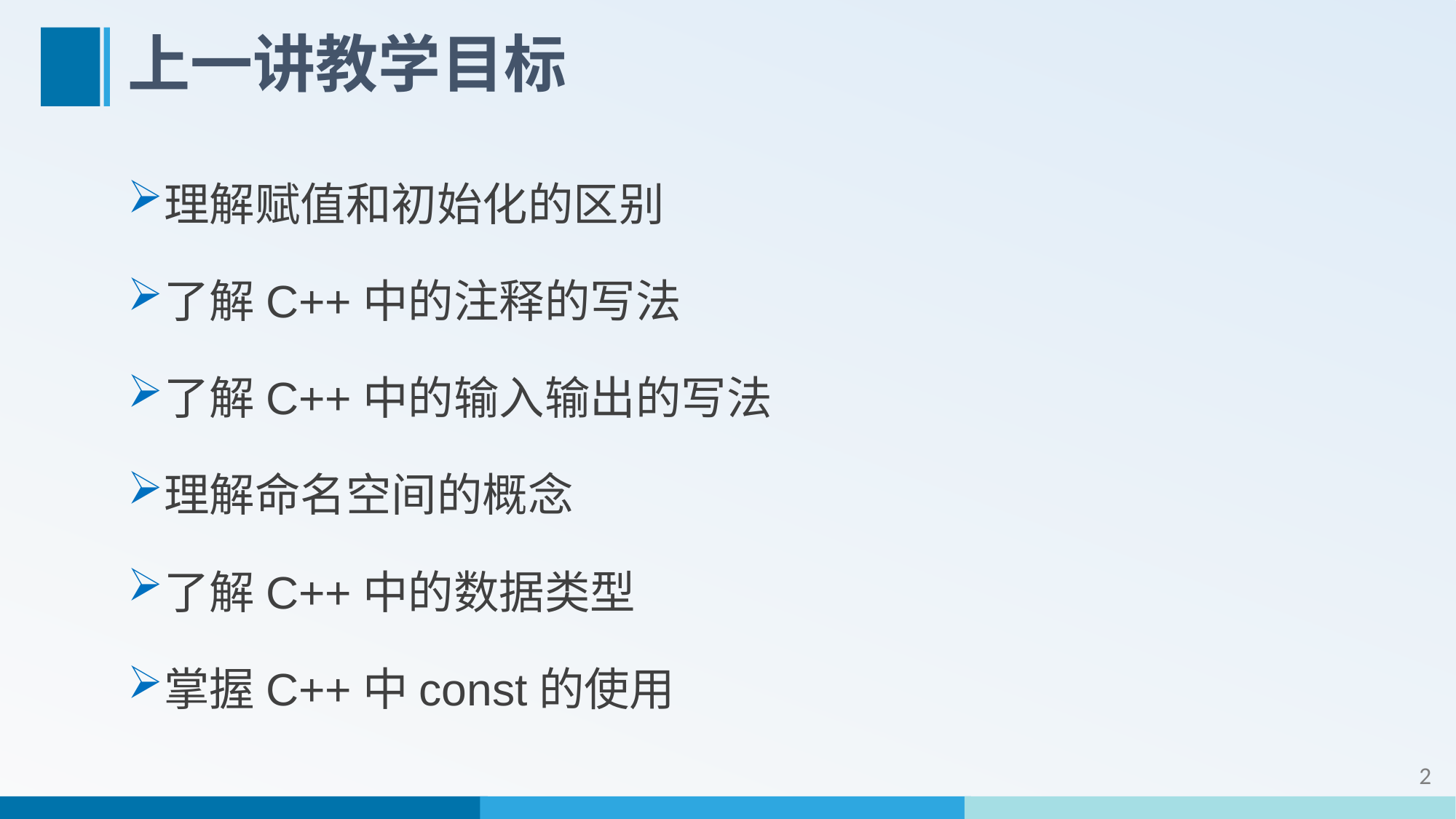

# 上一讲教学目标
理解赋值和初始化的区别
了解C++中的注释的写法
了解C++中的输入输出的写法
理解命名空间的概念
了解C++中的数据类型
掌握C++中const的使用